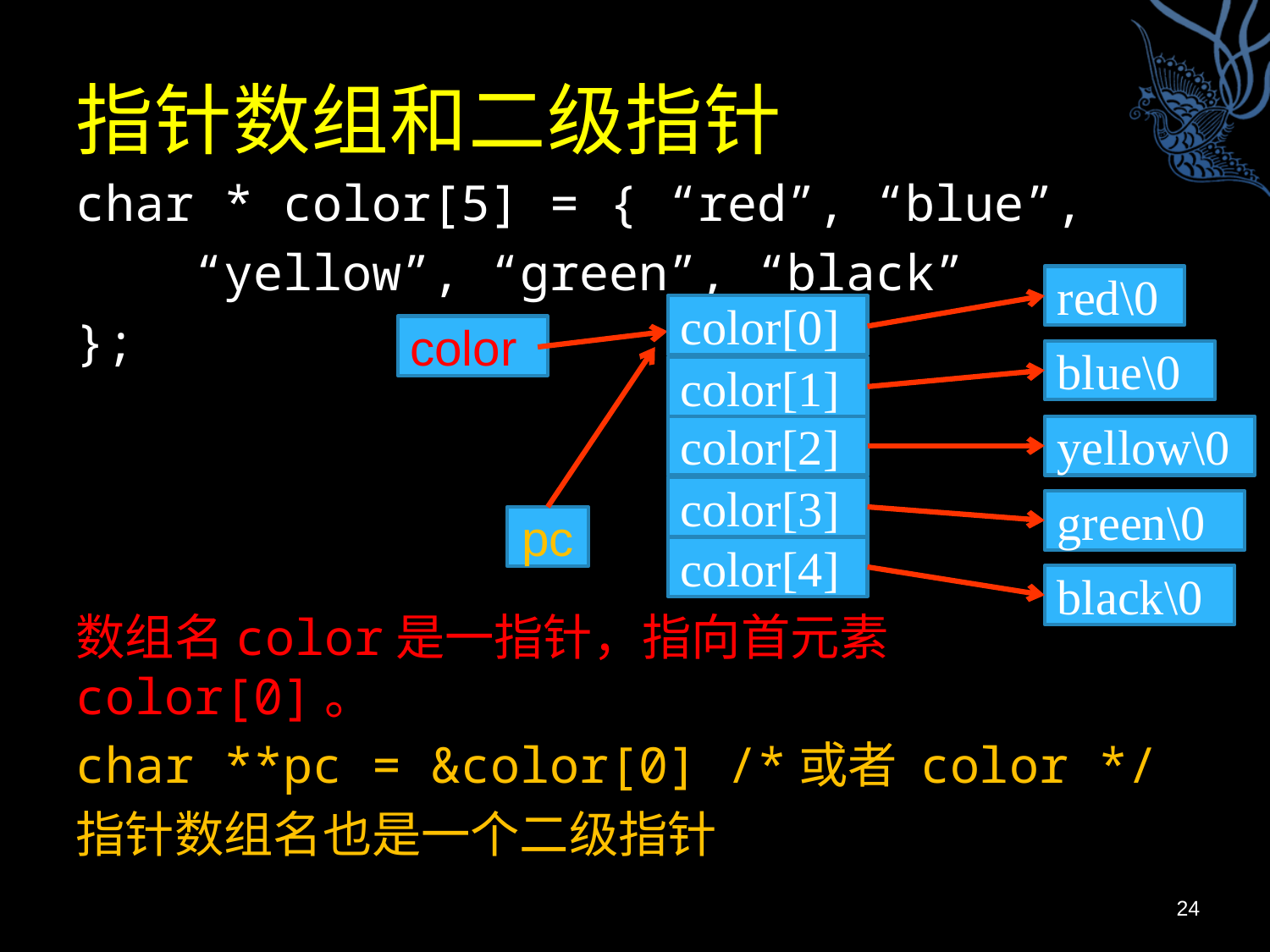

# 指针数组和二级指针
char * color[5] = { “red”, “blue”,
    “yellow”, “green”, “black”
};

数组名color是一指针，指向首元素color[0]。
char **pc = &color[0] /*或者 color */
指针数组名也是一个二级指针

red\0
blue\0
yellow\0
green\0
black\0
color[0]
color[1]
color[2]
color[3]
color[4]
color
pc
24